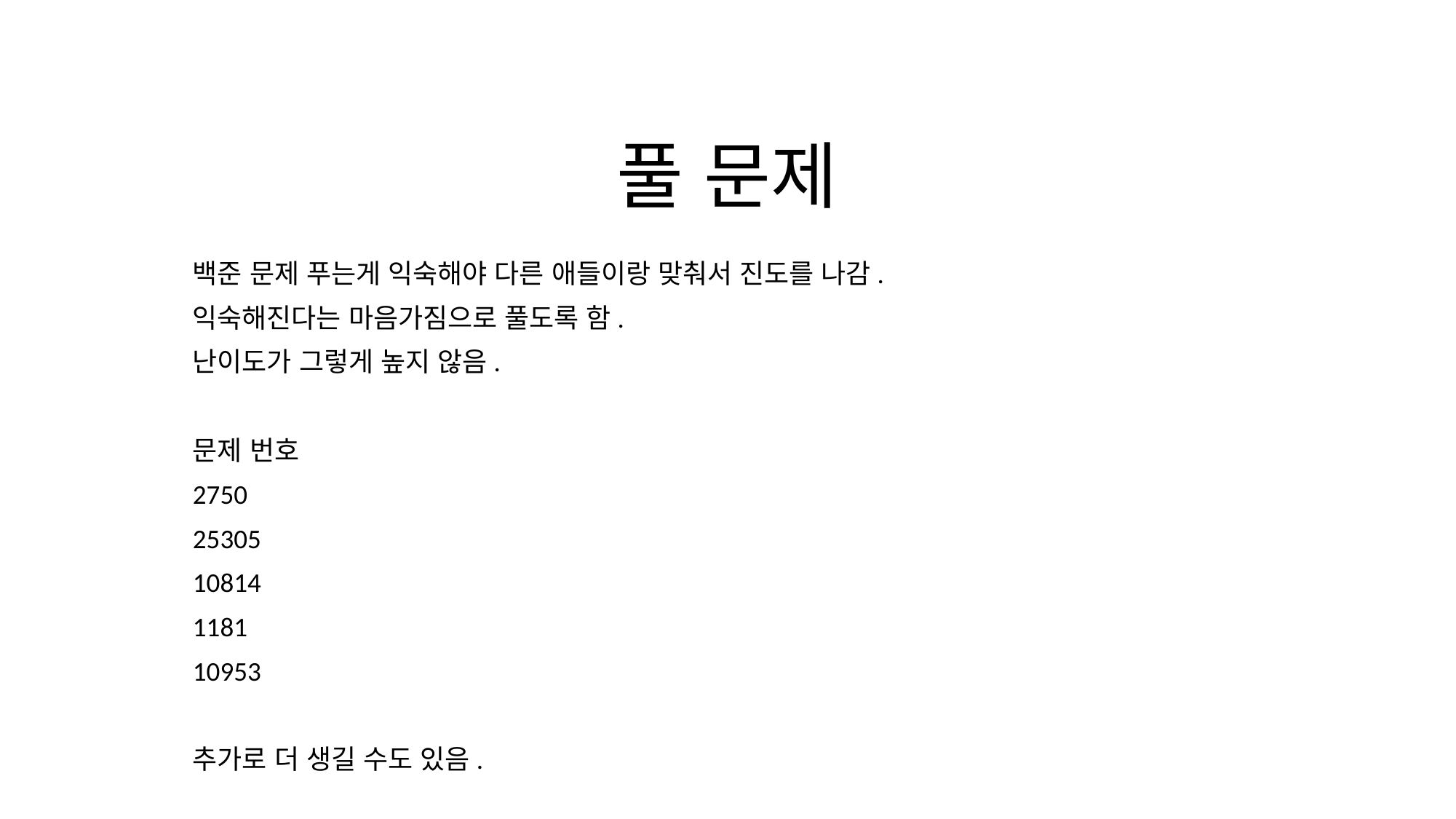

# 풀 문제
백준 문제 푸는게 익숙해야 다른 애들이랑 맞춰서 진도를 나감.
익숙해진다는 마음가짐으로 풀도록 함.
난이도가 그렇게 높지 않음.

문제 번호
2750
25305
10814
1181
10953

추가로 더 생길 수도 있음.